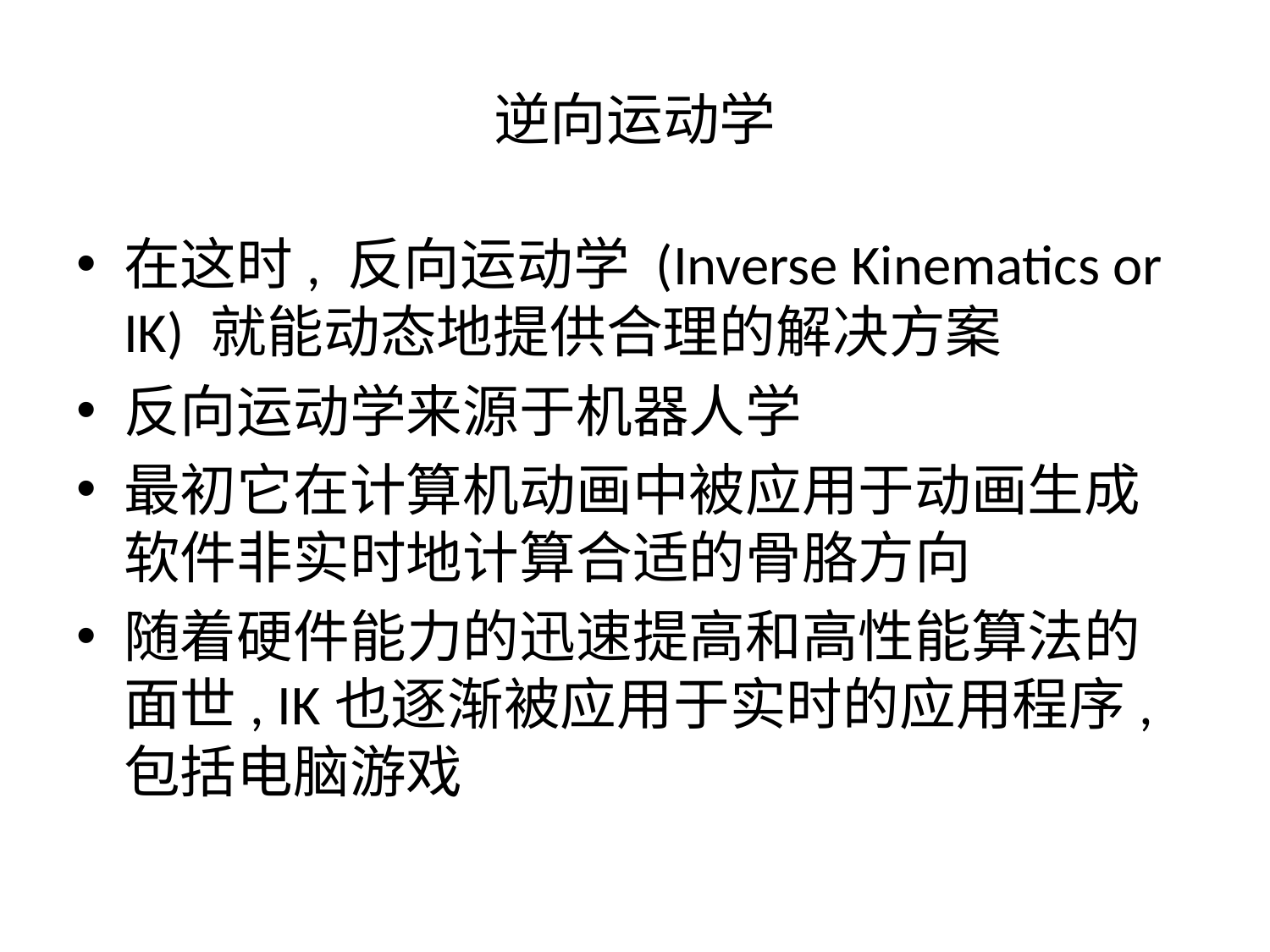

# 逆向运动学
在这时, 反向运动学 (Inverse Kinematics or IK) 就能动态地提供合理的解决方案
反向运动学来源于机器人学
最初它在计算机动画中被应用于动画生成软件非实时地计算合适的骨胳方向
随着硬件能力的迅速提高和高性能算法的面世, IK也逐渐被应用于实时的应用程序, 包括电脑游戏